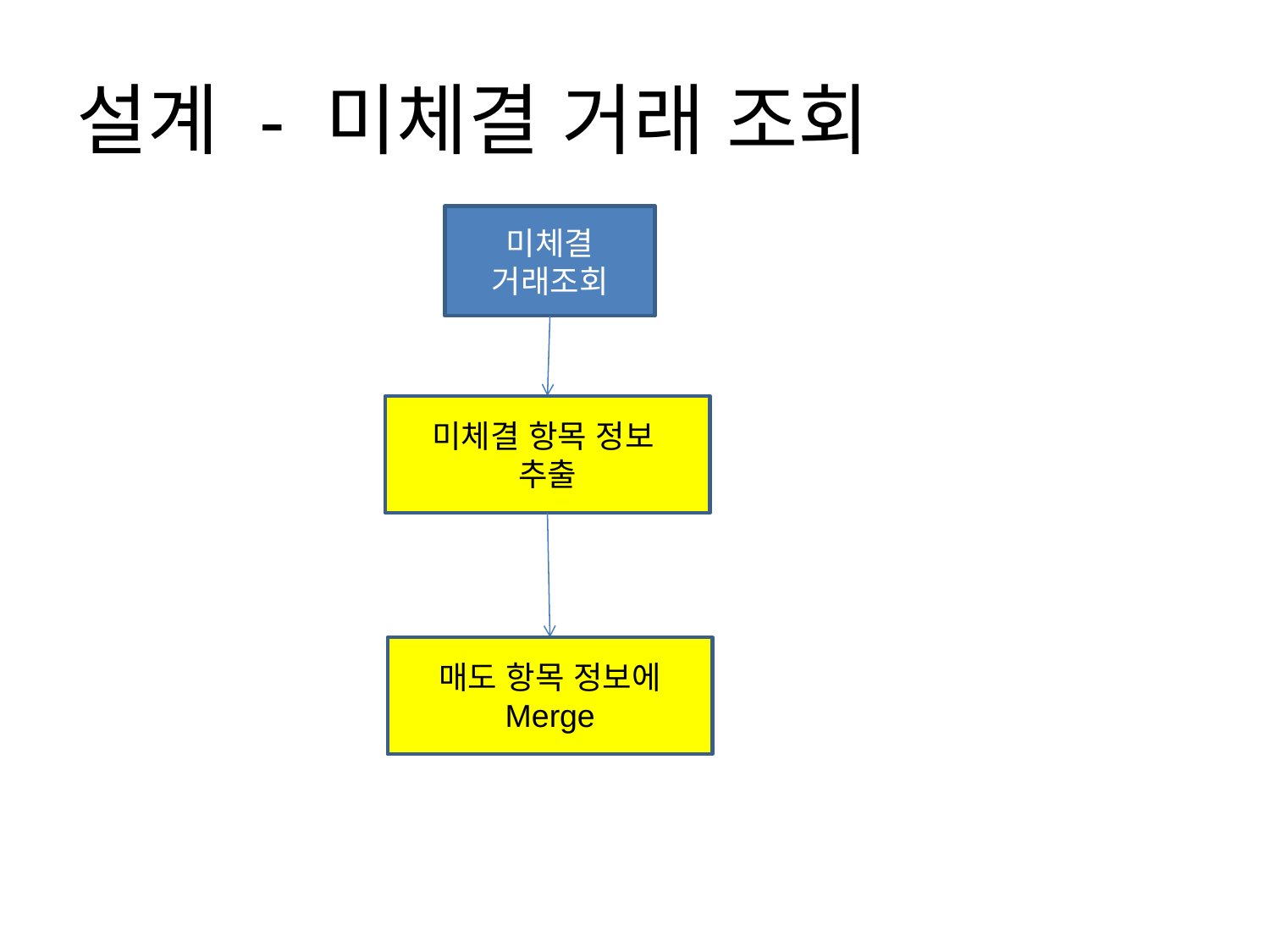

# 설계 - 미체결 거래 조회
미체결 거래조회
미체결 항목 정보
추출
매도 항목 정보에
Merge